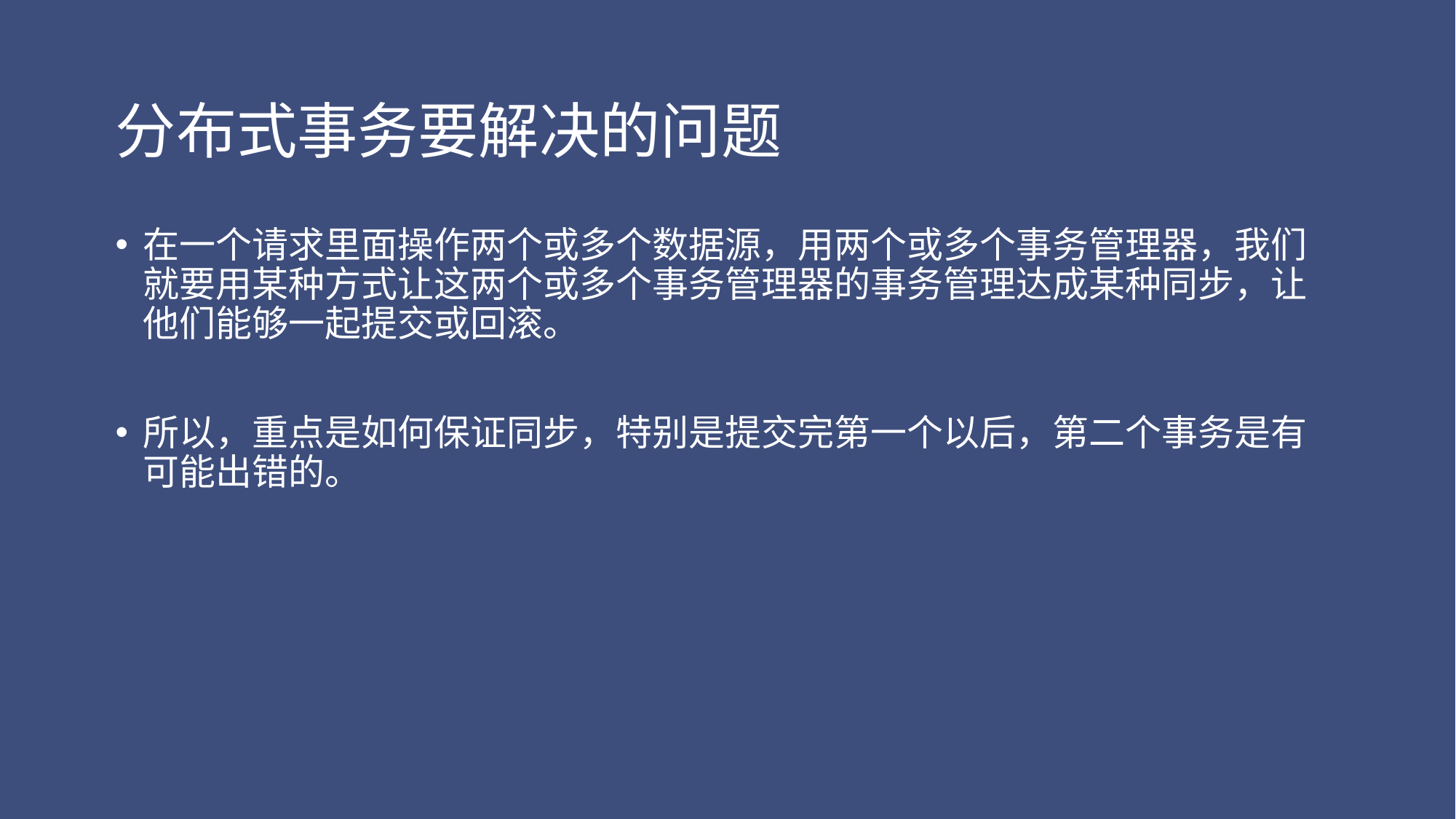

# 分布式事务要解决的问题
在一个请求里面操作两个或多个数据源，用两个或多个事务管理器，我们就要用某种方式让这两个或多个事务管理器的事务管理达成某种同步，让他们能够一起提交或回滚。

所以，重点是如何保证同步，特别是提交完第一个以后，第二个事务是有可能出错的。